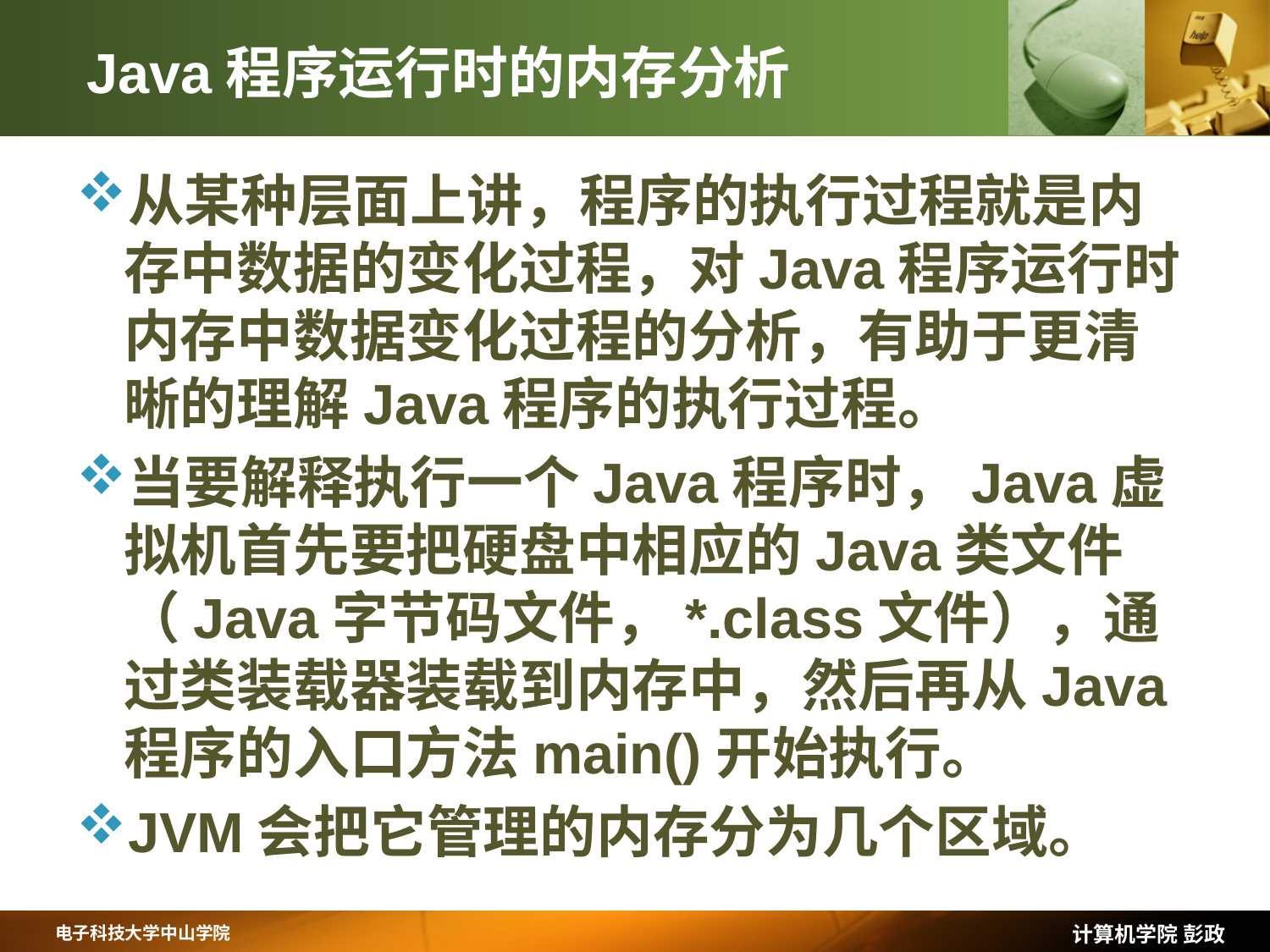

# Java程序运行时的内存分析
从某种层面上讲，程序的执行过程就是内存中数据的变化过程，对Java程序运行时内存中数据变化过程的分析，有助于更清晰的理解Java程序的执行过程。
当要解释执行一个Java程序时，Java虚拟机首先要把硬盘中相应的Java类文件（Java字节码文件，*.class文件），通过类装载器装载到内存中，然后再从Java程序的入口方法main()开始执行。
JVM会把它管理的内存分为几个区域。

计算机学院 彭政
电子科技大学中山学院